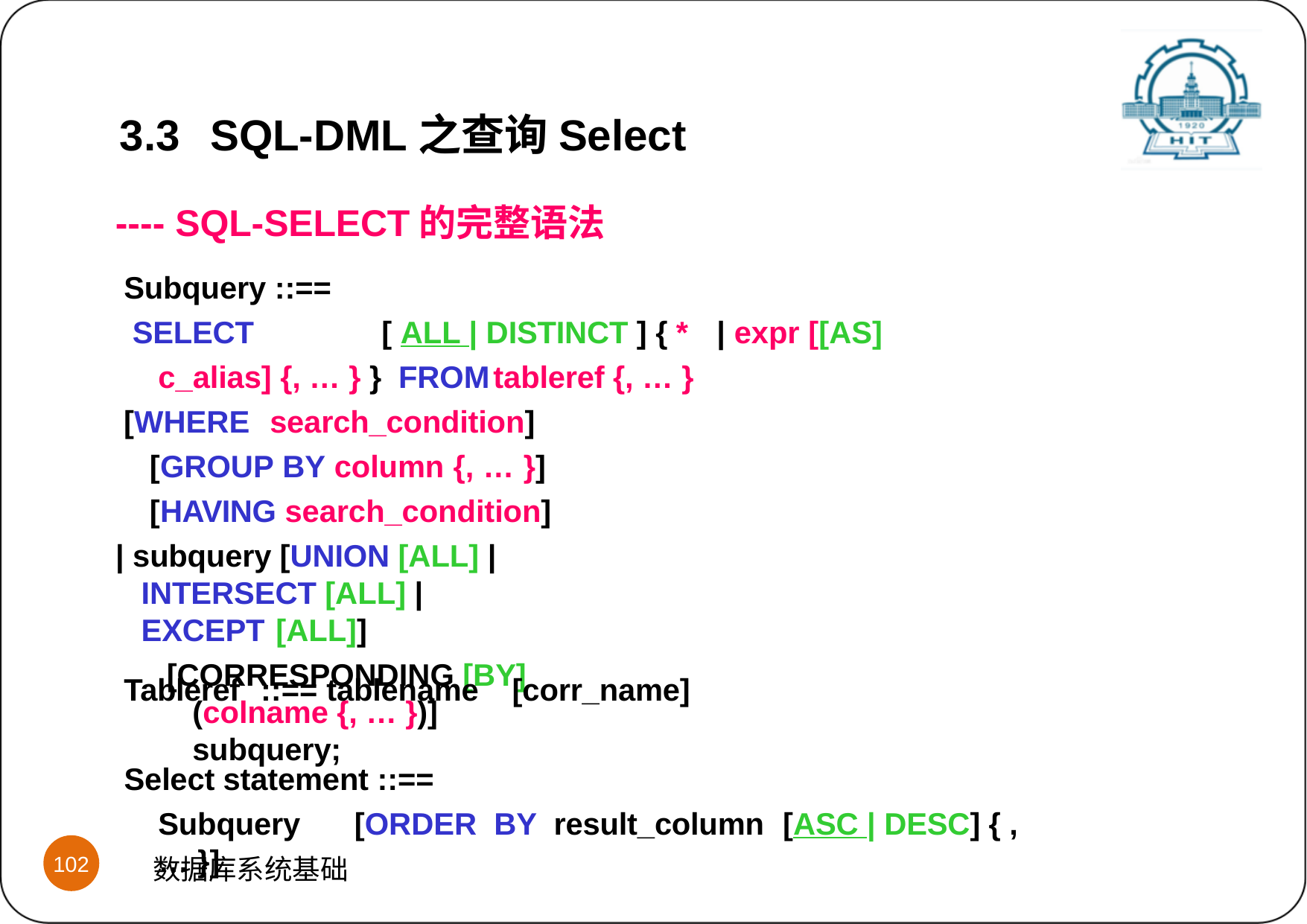

3.3	SQL-DML之查询Select
---- SQL-SELECT的完整语法
Subquery ::==
SELECT		[ ALL | DISTINCT ] { *	| expr [[AS]	c_alias] {, … } }  FROM	tableref {, … }
[WHERE search_condition]  [GROUP BY column {, … }]  [HAVING search_condition]
| subquery [UNION [ALL] | INTERSECT [ALL] | EXCEPT [ALL]]
[CORRESPONDING [BY] (colname {, … })] subquery;
Tableref	::== tablename
[corr_name]
Select statement ::==
Subquery	[ORDER	BY	result_column	[ASC | DESC] { , … }]